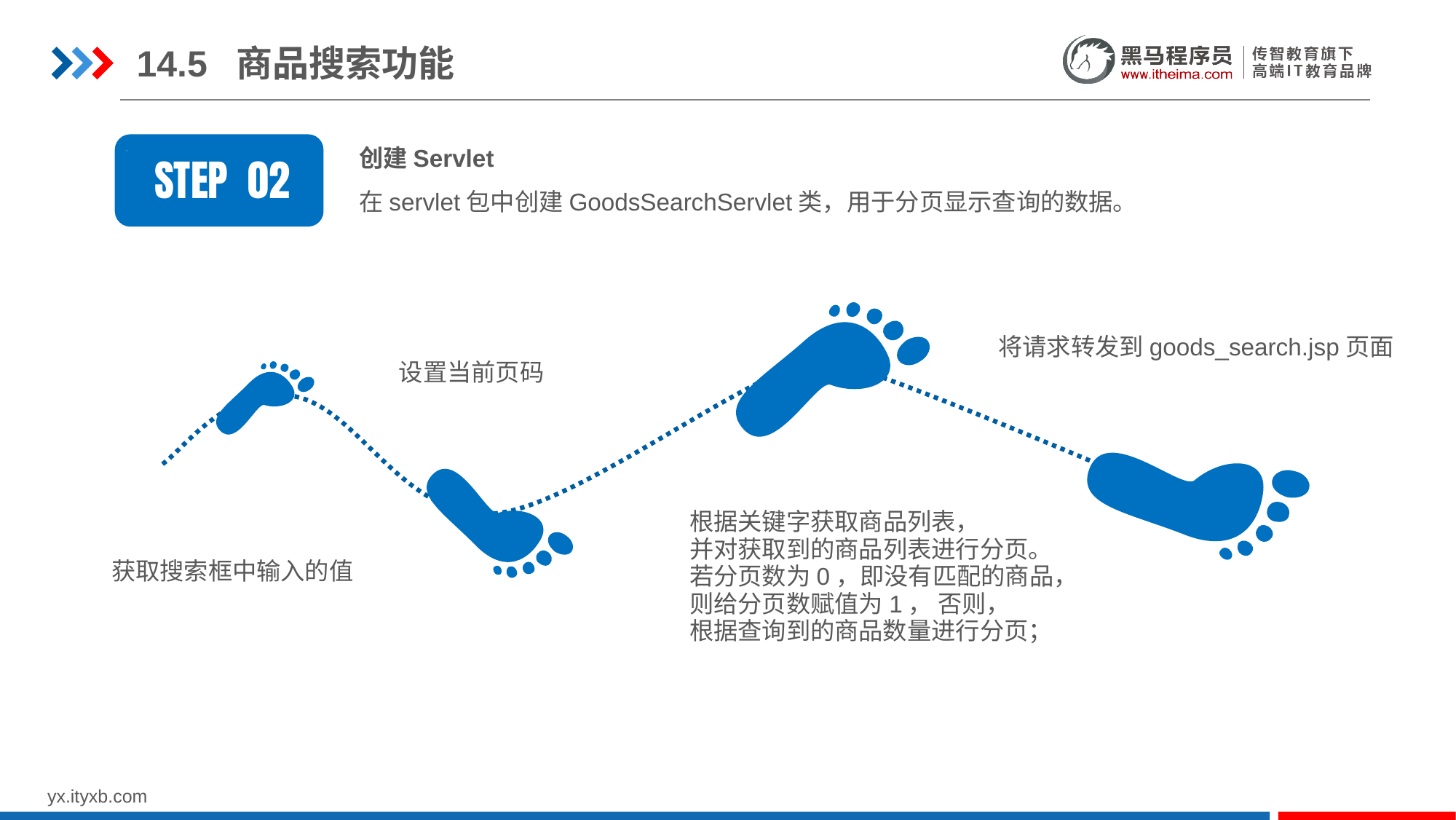

14.5  商品搜索功能
创建Servlet
在servlet包中创建GoodsSearchServlet类，用于分页显示查询的数据。

STEP  02

将请求转发到goods_search.jsp页面
           设置当前页码

根据关键字获取商品列表，
并对获取到的商品列表进行分页。
若分页数为0，即没有匹配的商品，
则给分页数赋值为1， 否则，
根据查询到的商品数量进行分页；
获取搜索框中输入的值